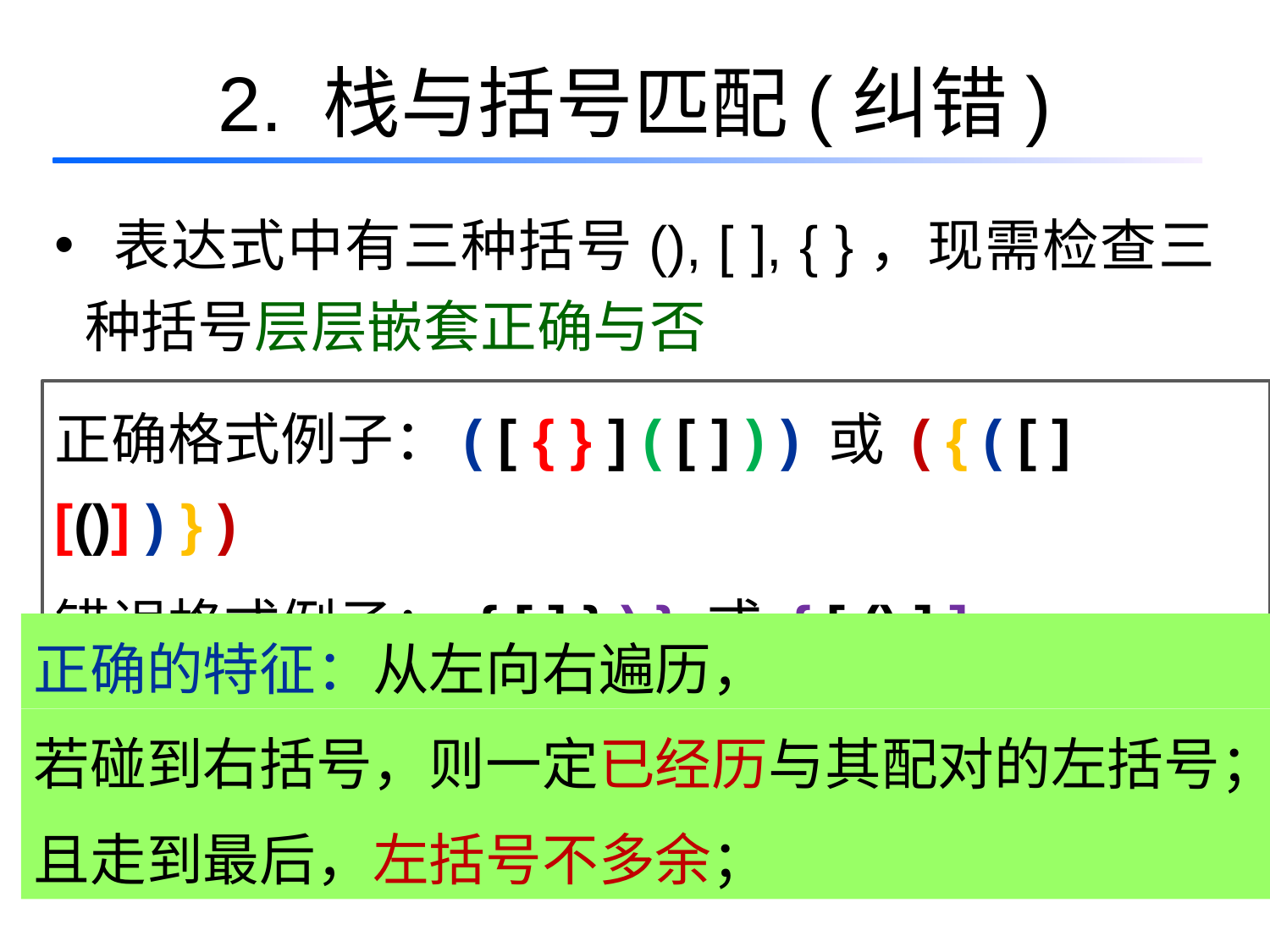

# 2. 栈与括号匹配(纠错)

 表达式中有三种括号(), [ ], { }，现需检查三种括号层层嵌套正确与否
正确格式例子：( [ { } ] ( [ ] ) ) 或 ( { ( [ ] [()] ) } )
错误格式例子： { [ ] } ) } 或 { [ () ] ]
正确的特征：从左向右遍历，
若碰到右括号，则一定已经历与其配对的左括号；
且走到最后，左括号不多余；